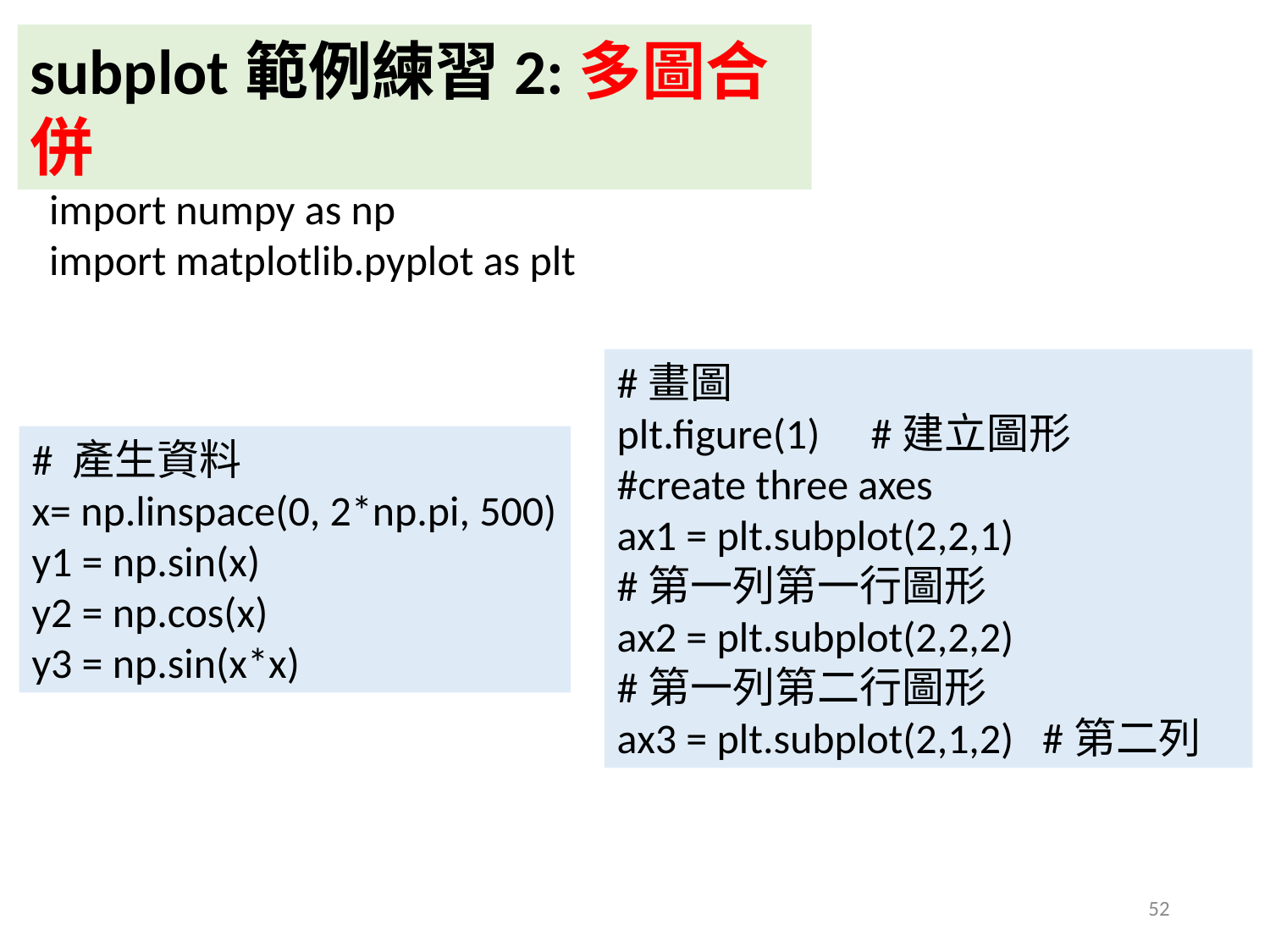

subplot範例練習2:多圖合併
import numpy as np
import matplotlib.pyplot as plt
#畫圖
plt.figure(1)	#建立圖形
#create three axes
ax1 = plt.subplot(2,2,1)
#第一列第一行圖形
ax2 = plt.subplot(2,2,2)
#第一列第二行圖形
ax3 = plt.subplot(2,1,2)   #第二列
# 產生資料
x= np.linspace(0, 2*np.pi, 500)
y1 = np.sin(x)
y2 = np.cos(x)
y3 = np.sin(x*x)
52